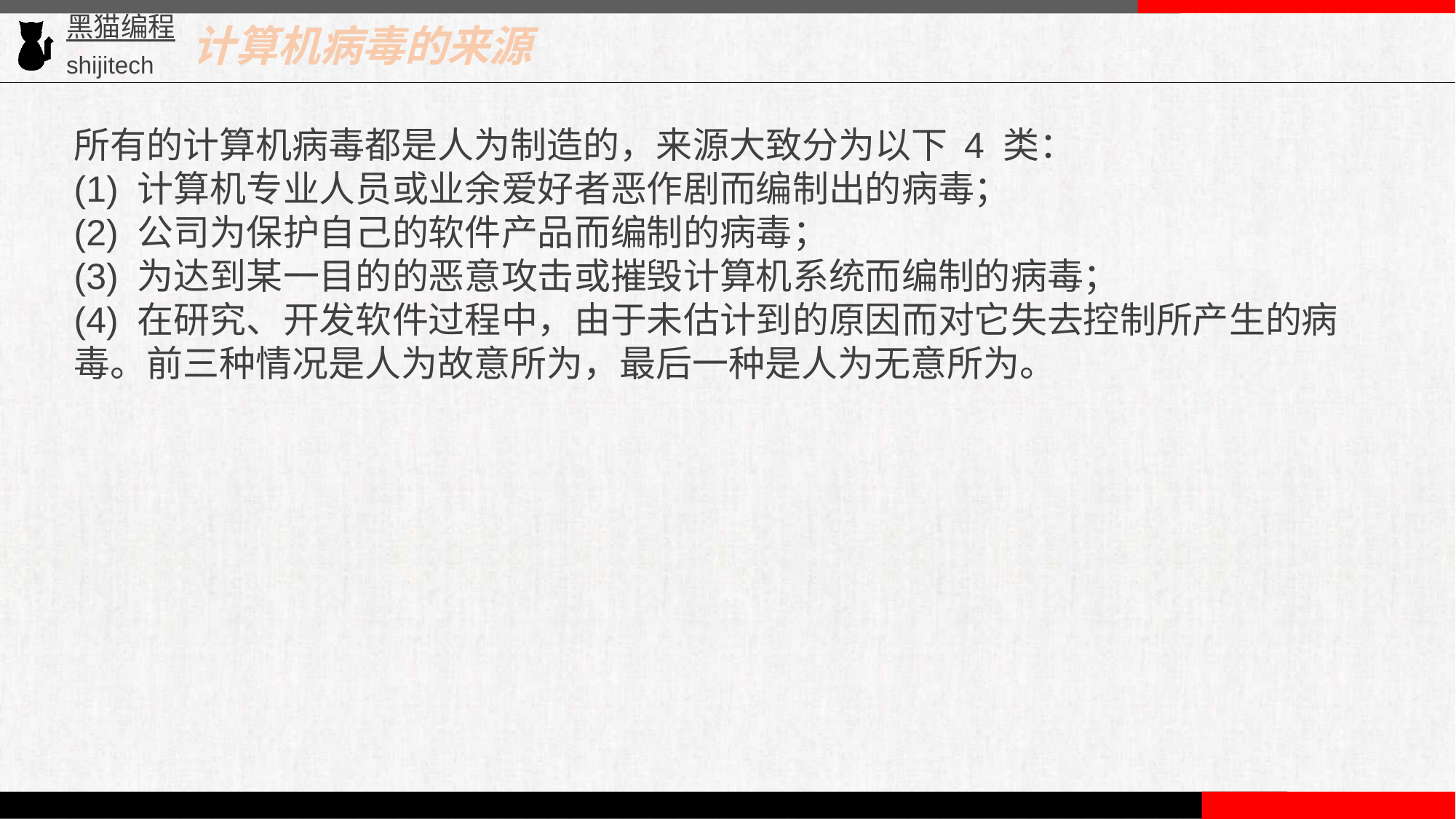

计算机病毒的来源
所有的计算机病毒都是人为制造的，来源大致分为以下 4 类：
(1) 计算机专业人员或业余爱好者恶作剧而编制出的病毒；
(2) 公司为保护自己的软件产品而编制的病毒；
(3) 为达到某一目的的恶意攻击或摧毁计算机系统而编制的病毒；
(4) 在研究、开发软件过程中，由于未估计到的原因而对它失去控制所产生的病毒。前三种情况是人为故意所为，最后一种是人为无意所为。